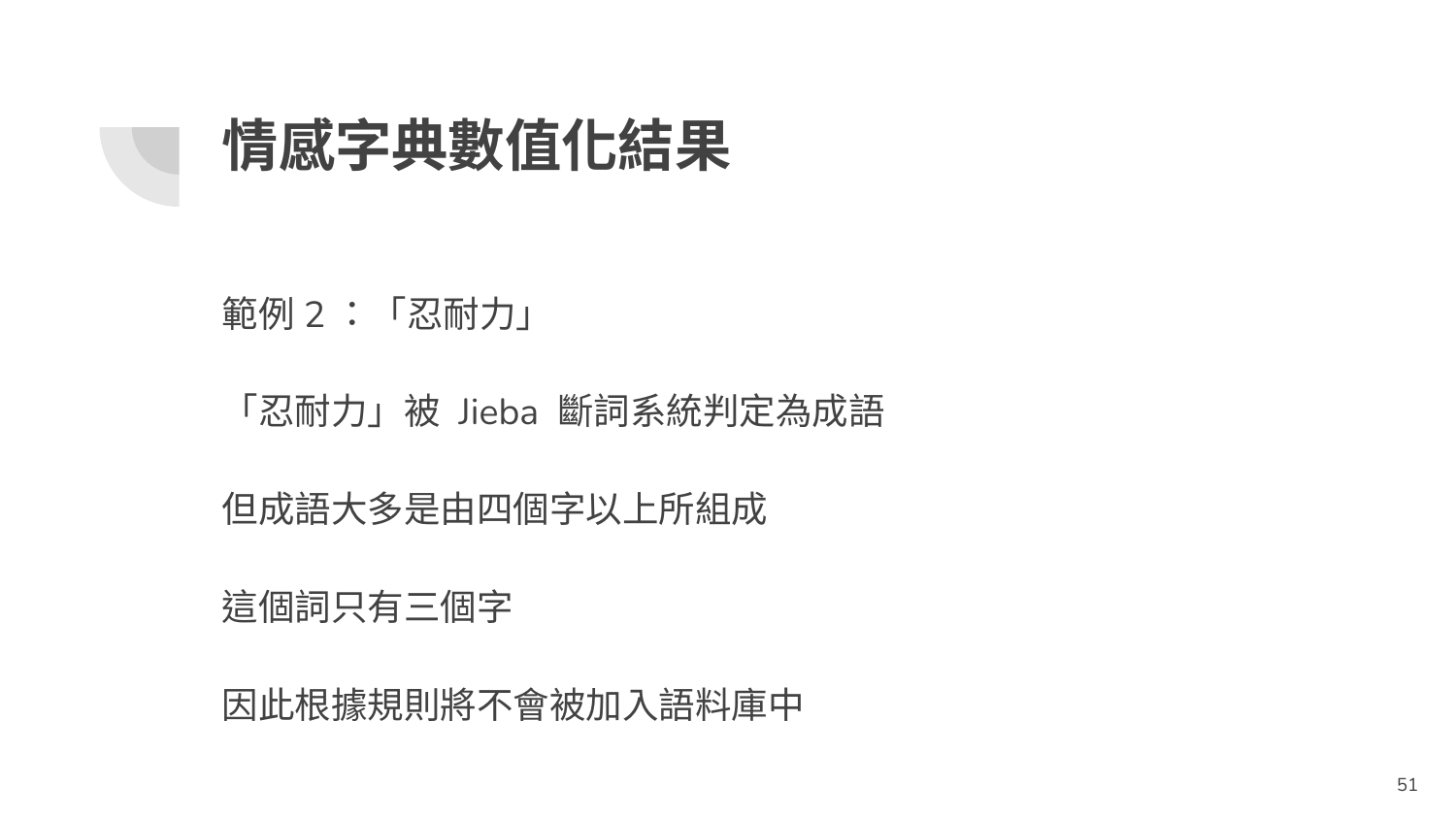

# 情感字典數值化結果
範例2：「忍耐力」
「忍耐力」被 Jieba 斷詞系統判定為成語
但成語大多是由四個字以上所組成
這個詞只有三個字
因此根據規則將不會被加入語料庫中
51